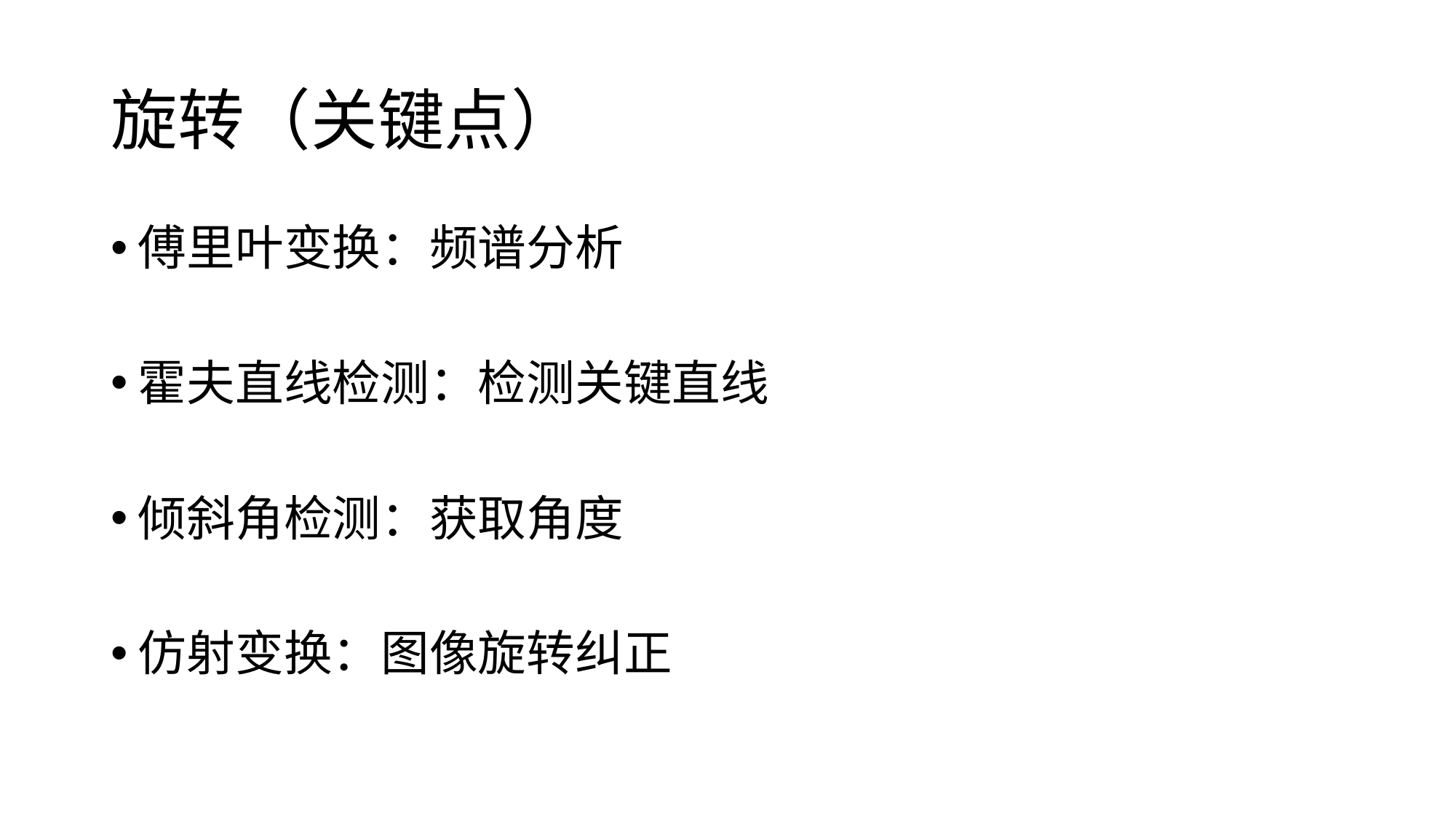

# 旋转（关键点）
傅里叶变换：频谱分析

霍夫直线检测：检测关键直线

倾斜角检测：获取角度

仿射变换：图像旋转纠正